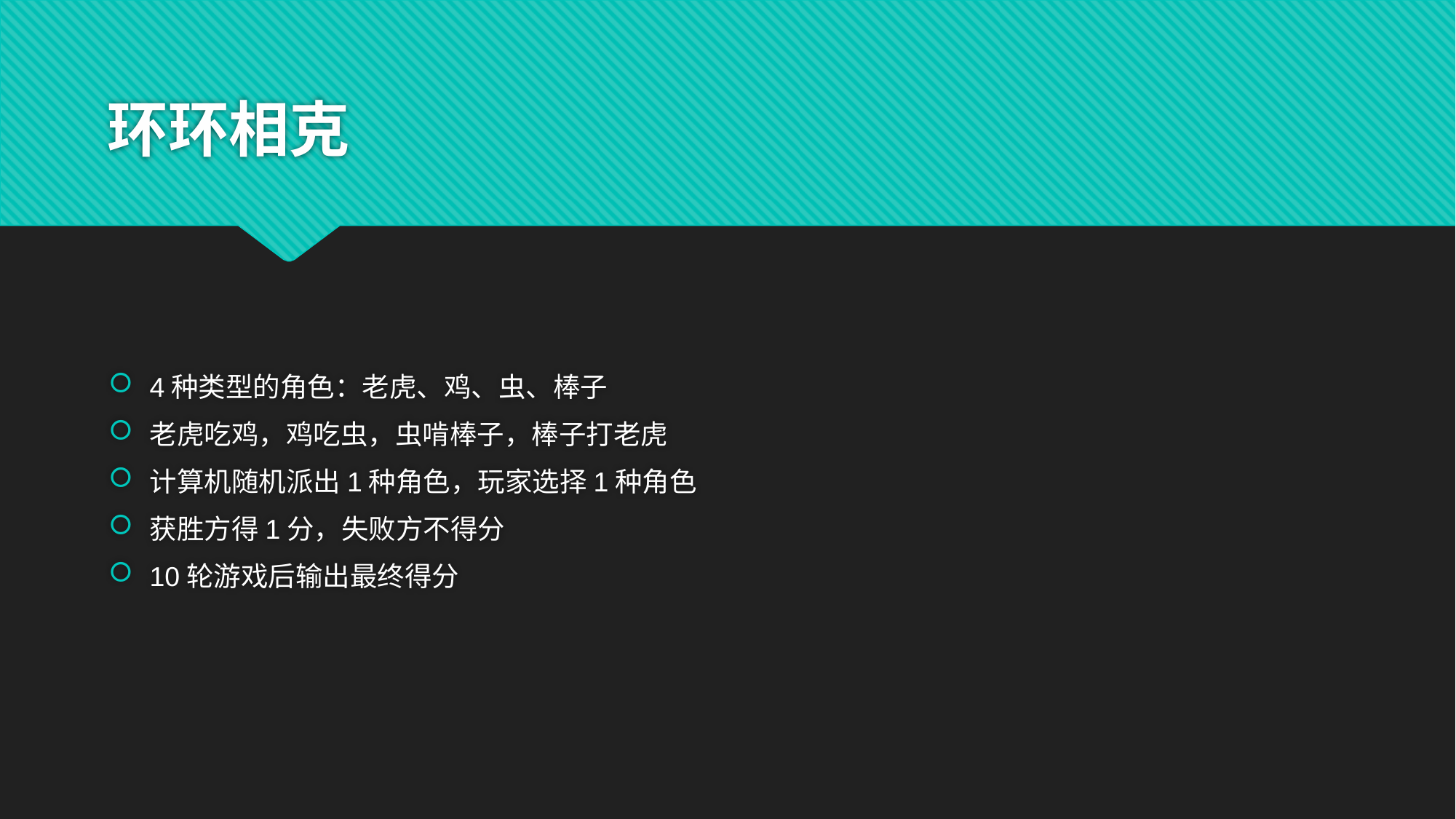

# 环环相克
4种类型的角色：老虎、鸡、虫、棒子
老虎吃鸡，鸡吃虫，虫啃棒子，棒子打老虎
计算机随机派出1种角色，玩家选择1种角色
获胜方得1分，失败方不得分
10轮游戏后输出最终得分